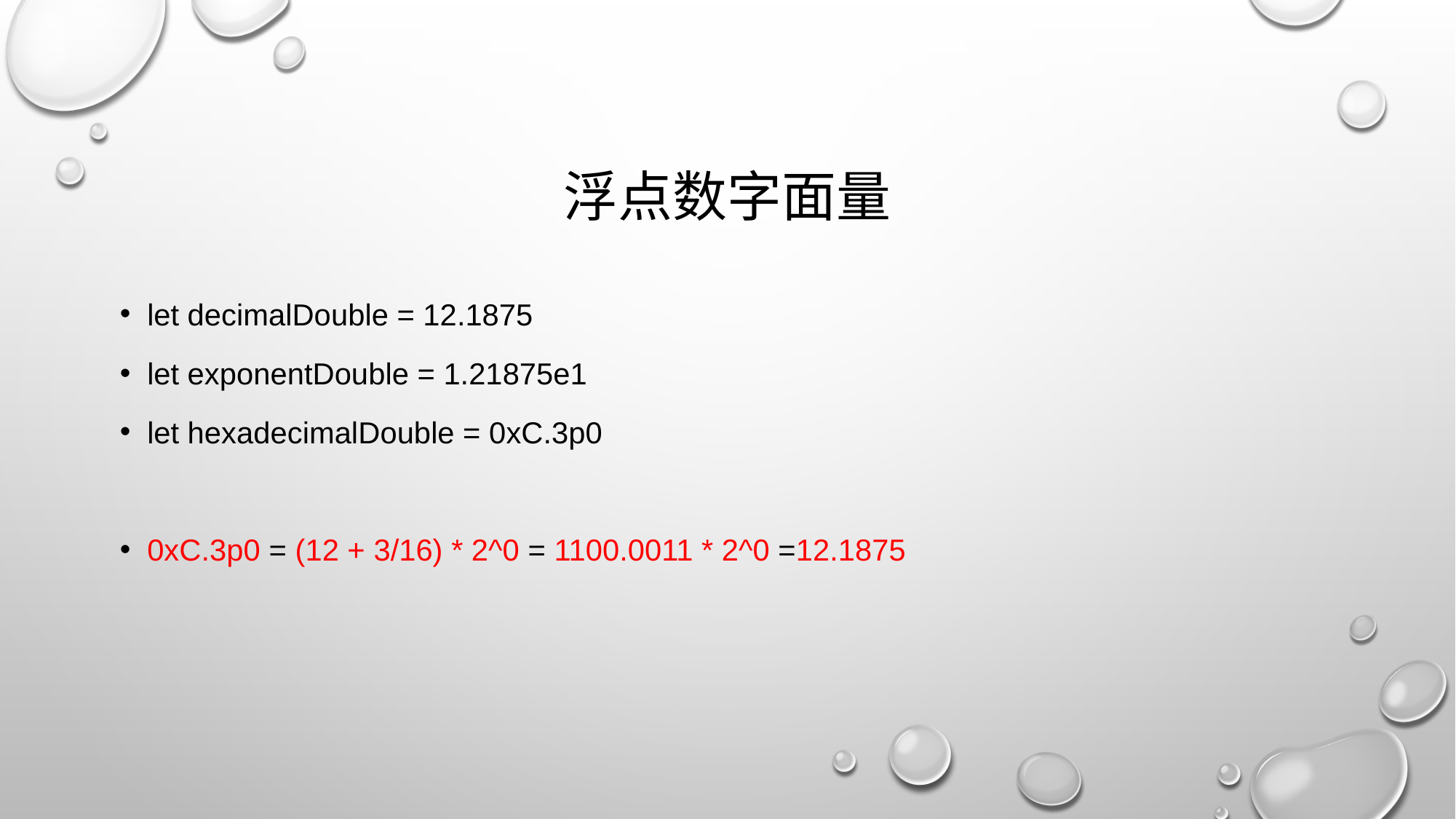

# 浮点数字面量
let decimalDouble = 12.1875
let exponentDouble = 1.21875e1
let hexadecimalDouble = 0xC.3p0

0xC.3p0 = (12 + 3/16) * 2^0 = 1100.0011 * 2^0 =12.1875